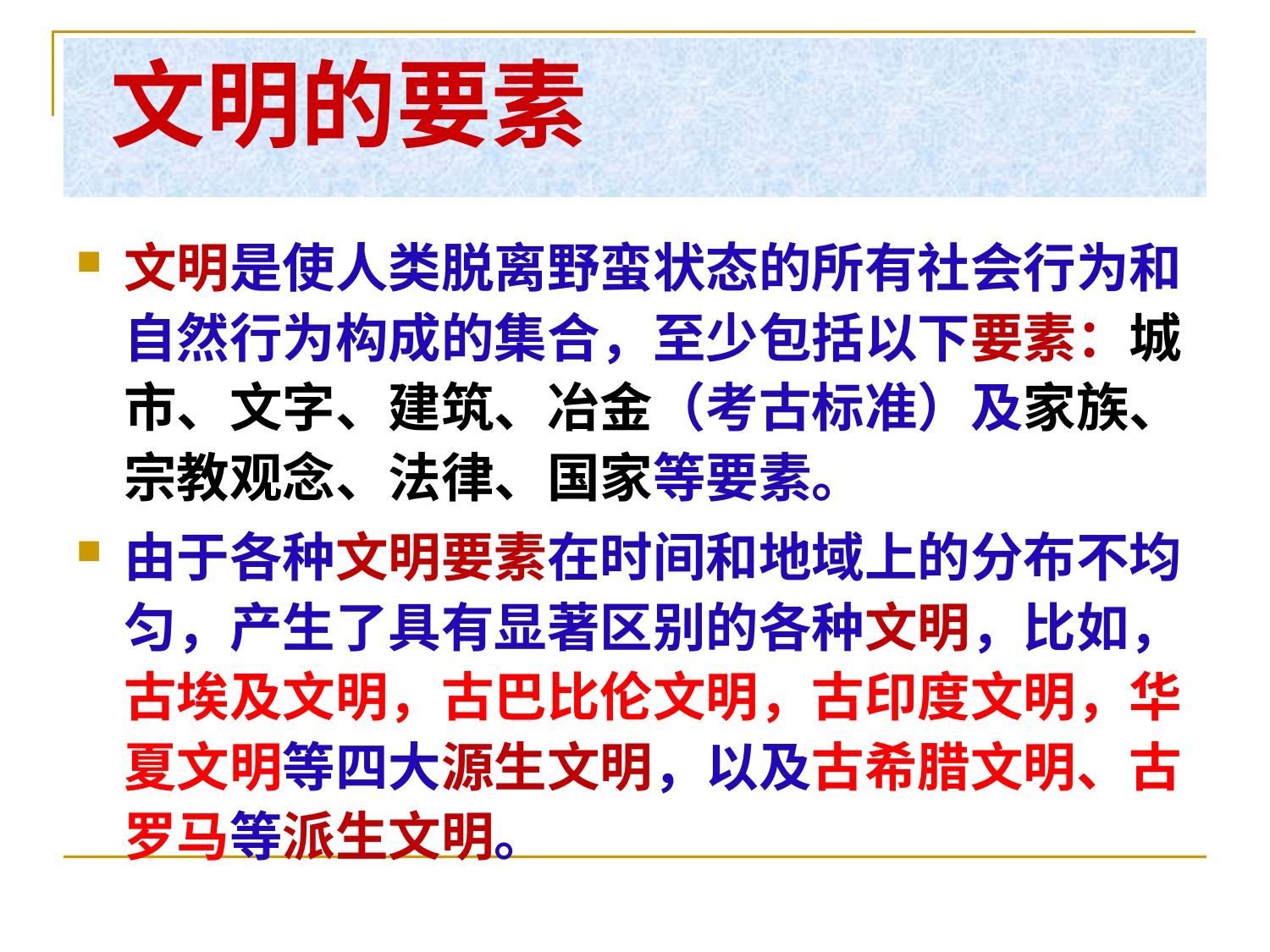

# 文明的要素
文明是使人类脱离野蛮状态的所有社会行为和自然行为构成的集合，至少包括以下要素：城市、文字、建筑、冶金（考古标准）及家族、宗教观念、法律、国家等要素。
由于各种文明要素在时间和地域上的分布不均匀，产生了具有显著区别的各种文明，比如，古埃及文明，古巴比伦文明，古印度文明，华夏文明等四大源生文明，以及古希腊文明、古罗马等派生文明。

48